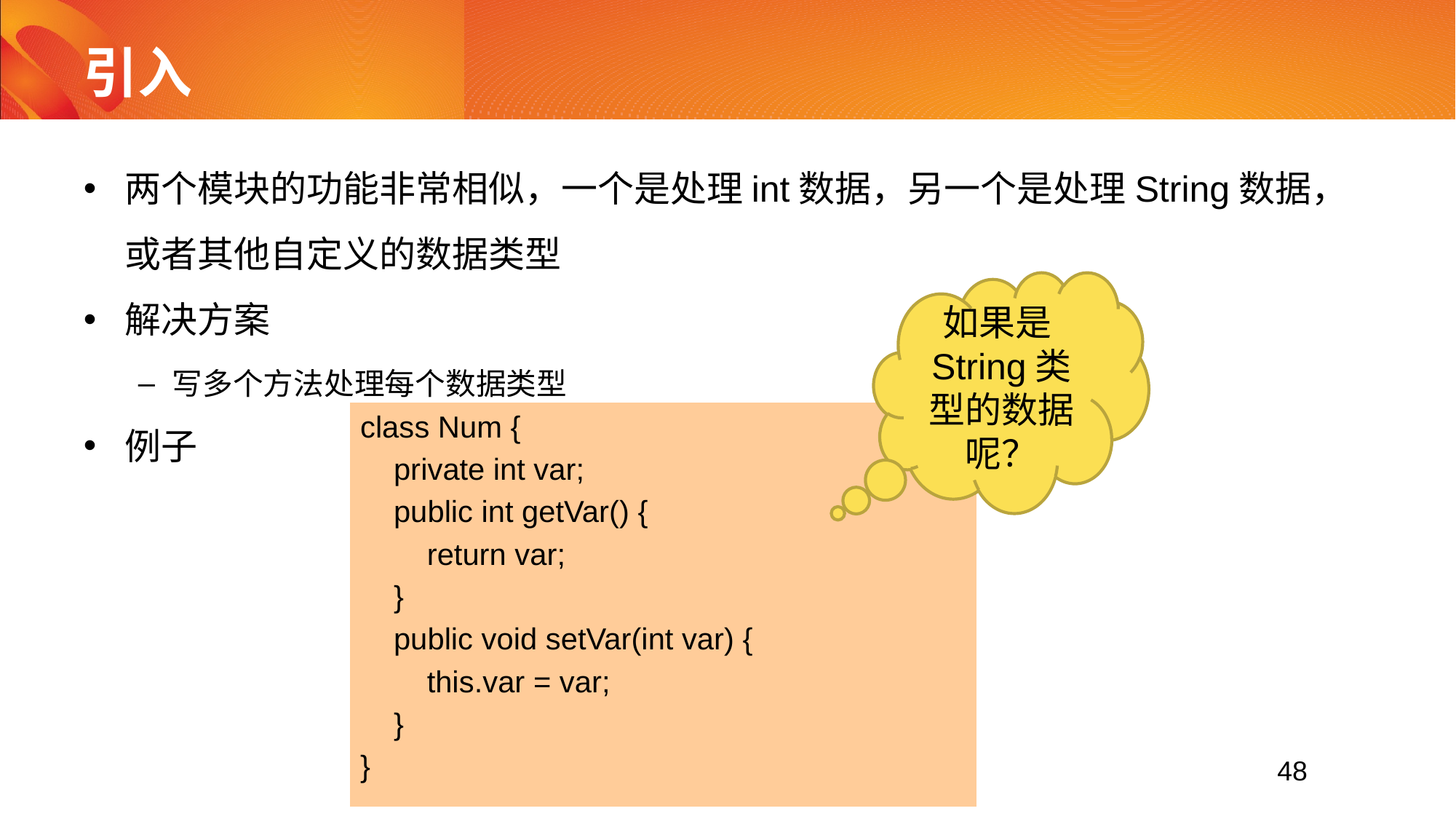

# 引入
两个模块的功能非常相似，一个是处理int数据，另一个是处理String数据，或者其他自定义的数据类型
解决方案
写多个方法处理每个数据类型
例子
如果是String类型的数据呢？
class Num {
    private int var;
    public int getVar() {
        return var;
    }
    public void setVar(int var) {
        this.var = var;
    }
}